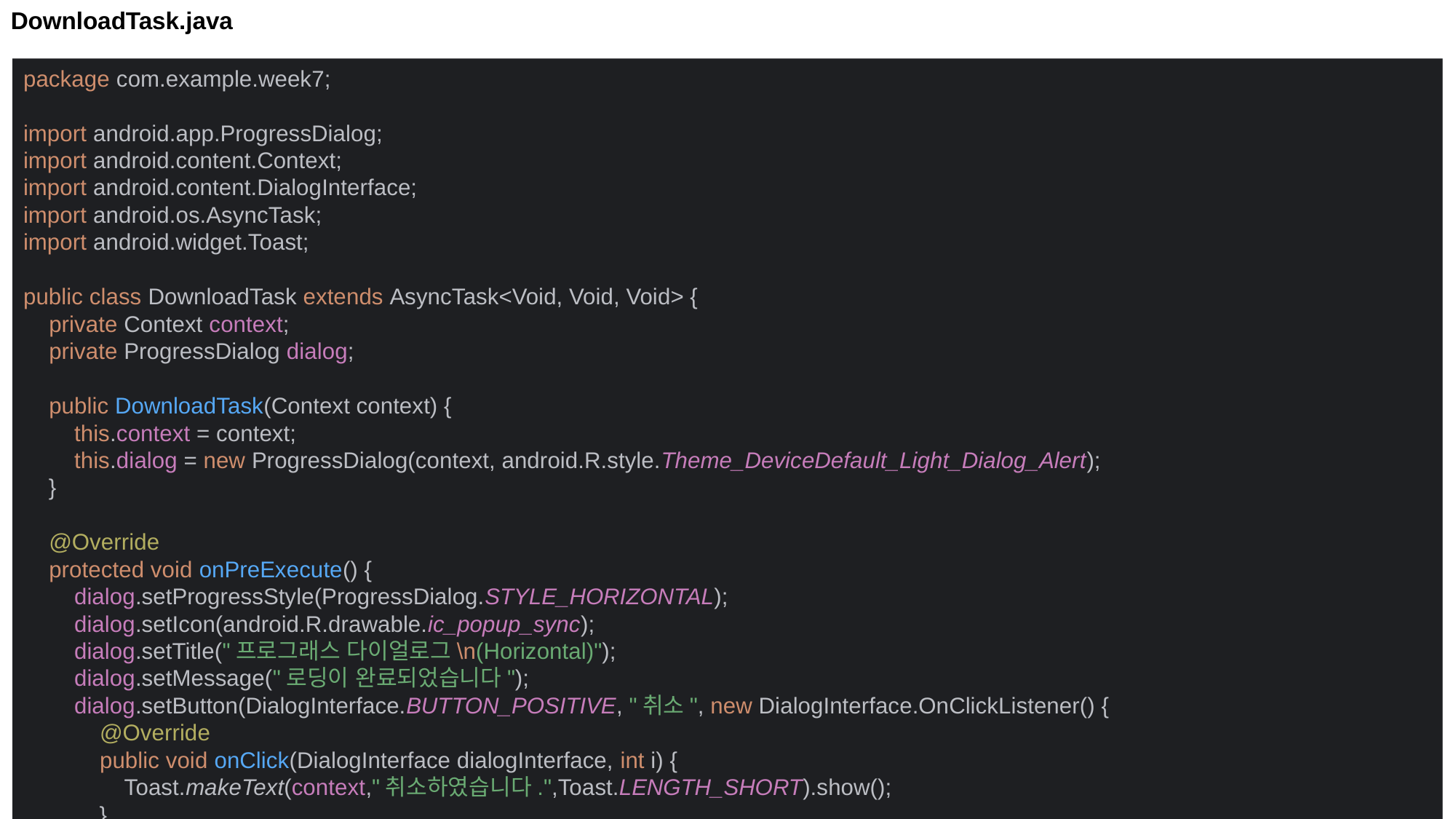

DownloadTask.java
package com.example.week7;
import android.app.ProgressDialog;
import android.content.Context;
import android.content.DialogInterface;
import android.os.AsyncTask;
import android.widget.Toast;
public class DownloadTask extends AsyncTask<Void, Void, Void> {
    private Context context;
    private ProgressDialog dialog;
    public DownloadTask(Context context) {
        this.context = context;
        this.dialog = new ProgressDialog(context, android.R.style.Theme_DeviceDefault_Light_Dialog_Alert);
    }
    @Override
    protected void onPreExecute() {
        dialog.setProgressStyle(ProgressDialog.STYLE_HORIZONTAL);
        dialog.setIcon(android.R.drawable.ic_popup_sync);
        dialog.setTitle("프로그래스 다이얼로그\n(Horizontal)");
        dialog.setMessage("로딩이 완료되었습니다");
        dialog.setButton(DialogInterface.BUTTON_POSITIVE, "취소", new DialogInterface.OnClickListener() {
            @Override
            public void onClick(DialogInterface dialogInterface, int i) {
                Toast.makeText(context,"취소하였습니다.",Toast.LENGTH_SHORT).show();
            }